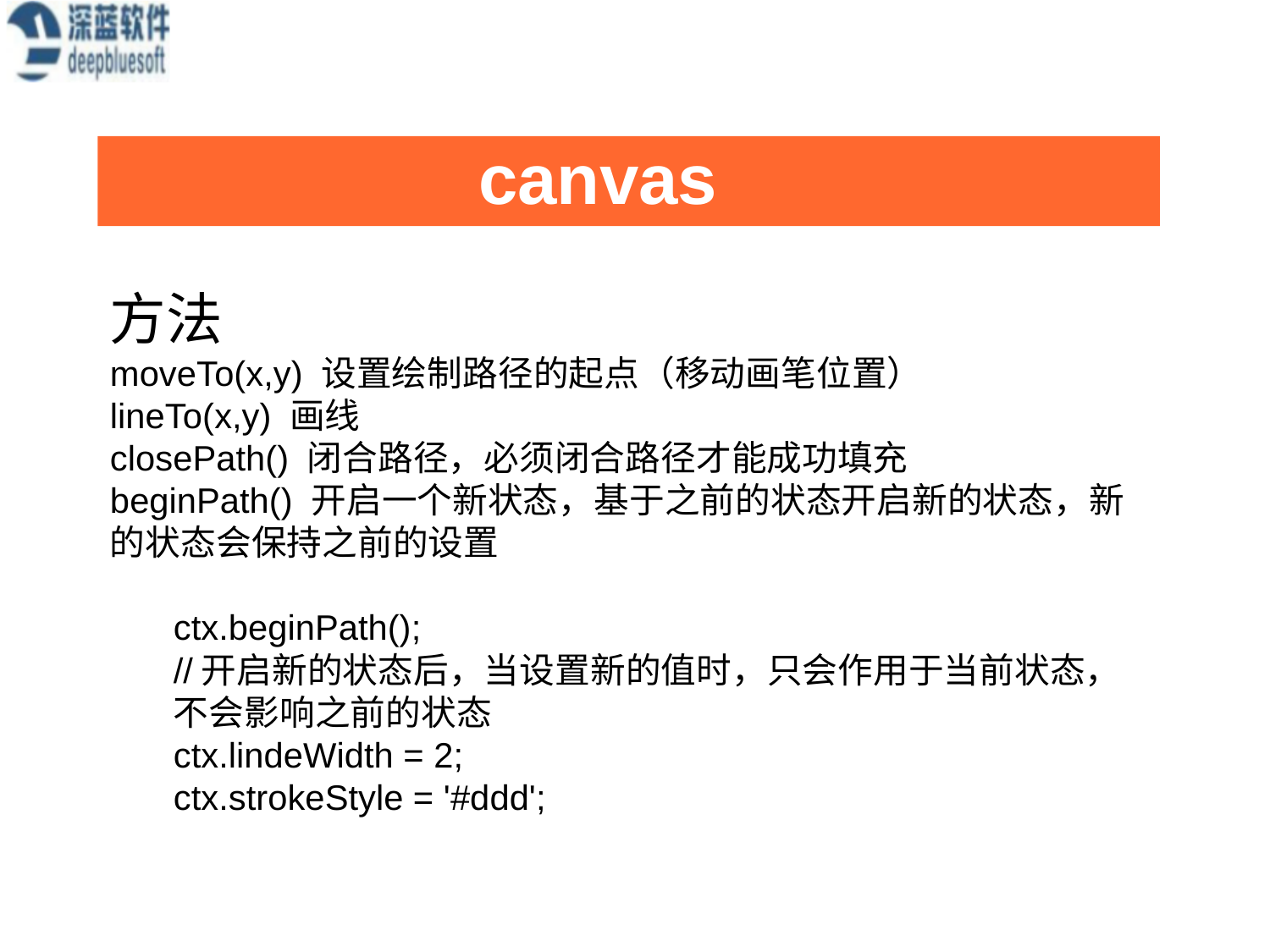

canvas

方法
moveTo(x,y) 设置绘制路径的起点（移动画笔位置）
lineTo(x,y) 画线
closePath() 闭合路径，必须闭合路径才能成功填充
beginPath() 开启一个新状态，基于之前的状态开启新的状态，新的状态会保持之前的设置

ctx.beginPath();
//开启新的状态后，当设置新的值时，只会作用于当前状态，不会影响之前的状态
ctx.lindeWidth = 2;
ctx.strokeStyle = '#ddd';